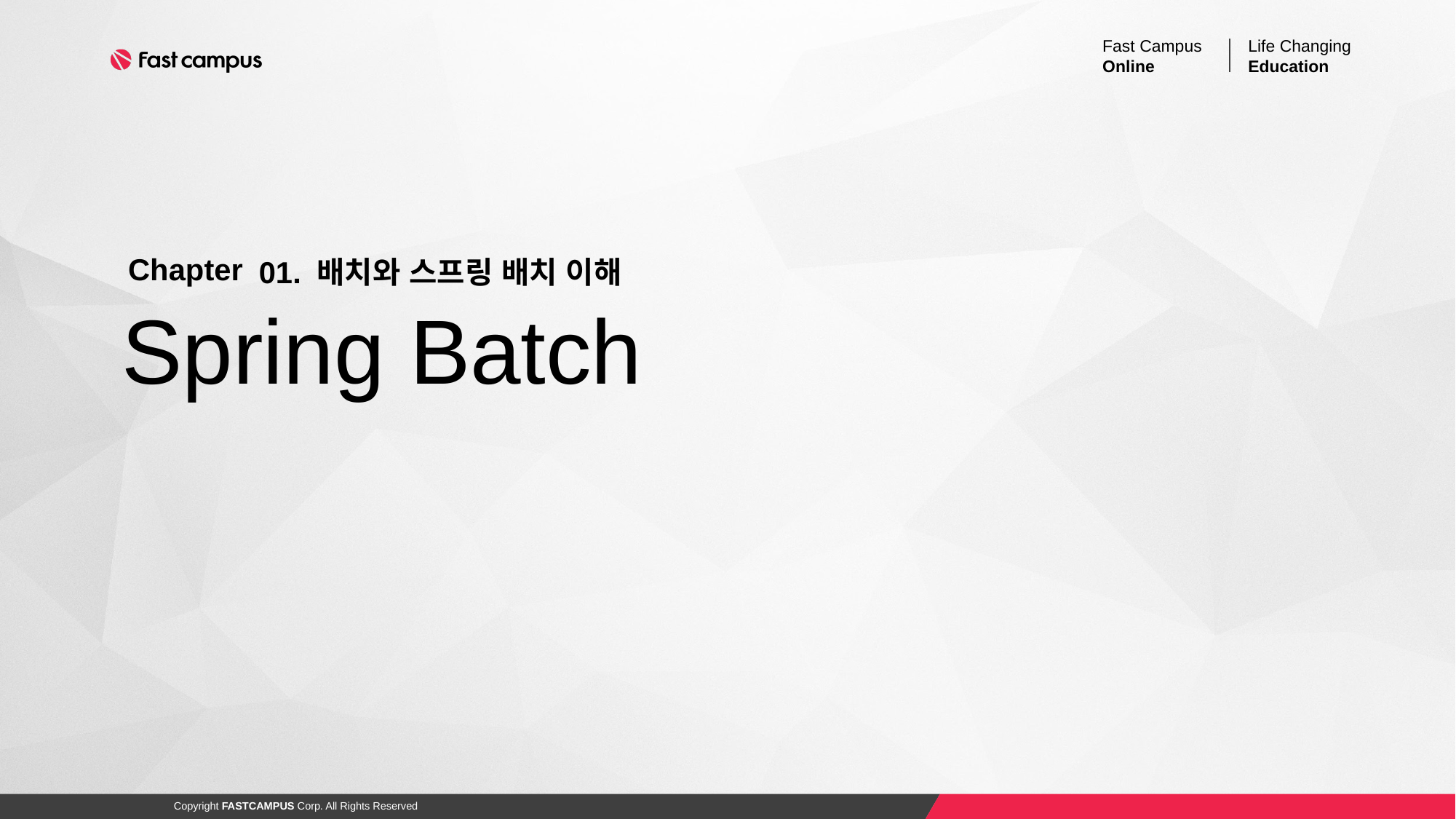

01. 배치와 스프링 배치 이해
# Spring Batch